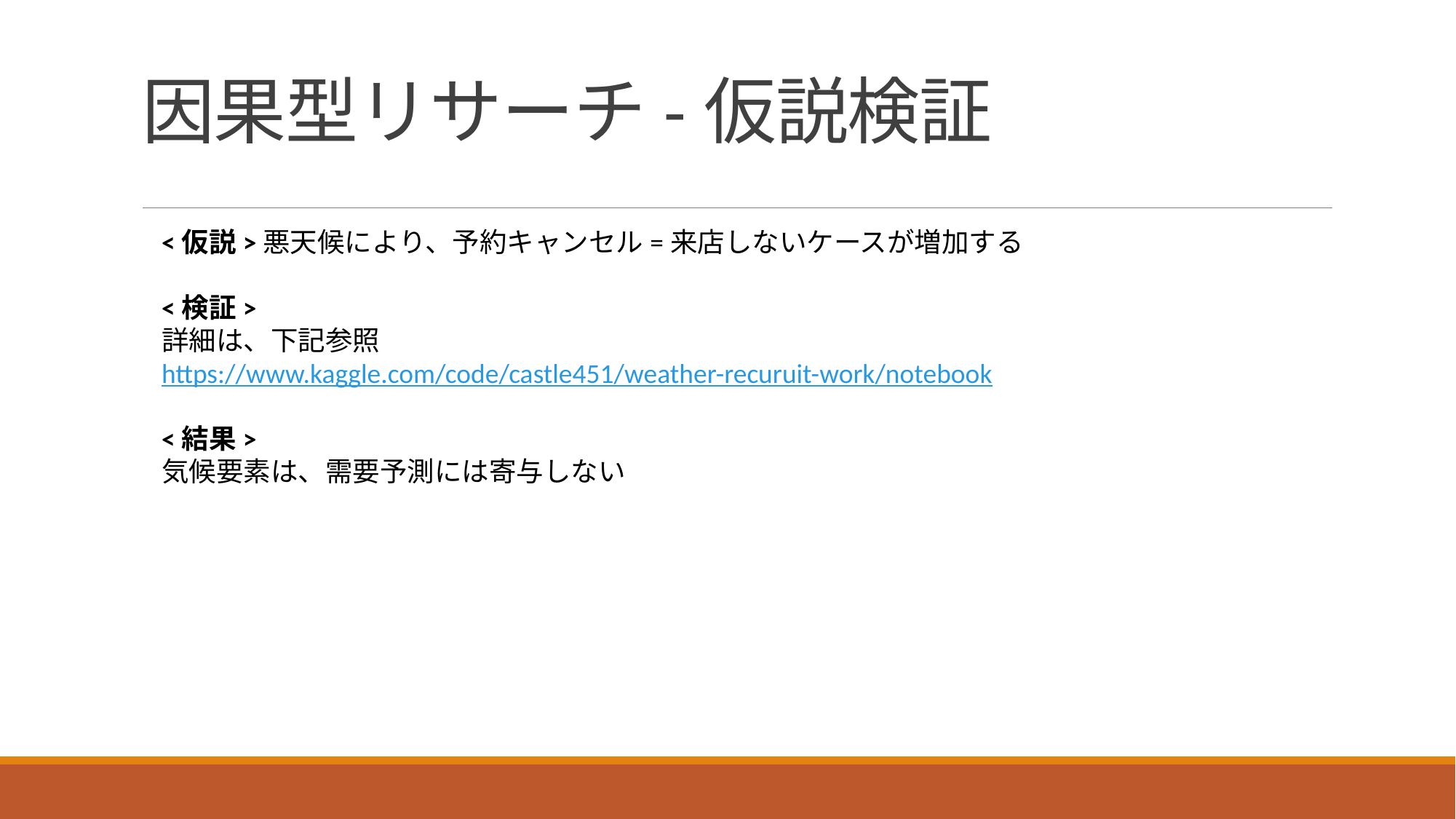

# 因果型リサーチ-仮説検証
<仮説>悪天候により、予約キャンセル=来店しないケースが増加する

<検証>
詳細は、下記参照
https://www.kaggle.com/code/castle451/weather-recuruit-work/notebook

<結果>
気候要素は、需要予測には寄与しない